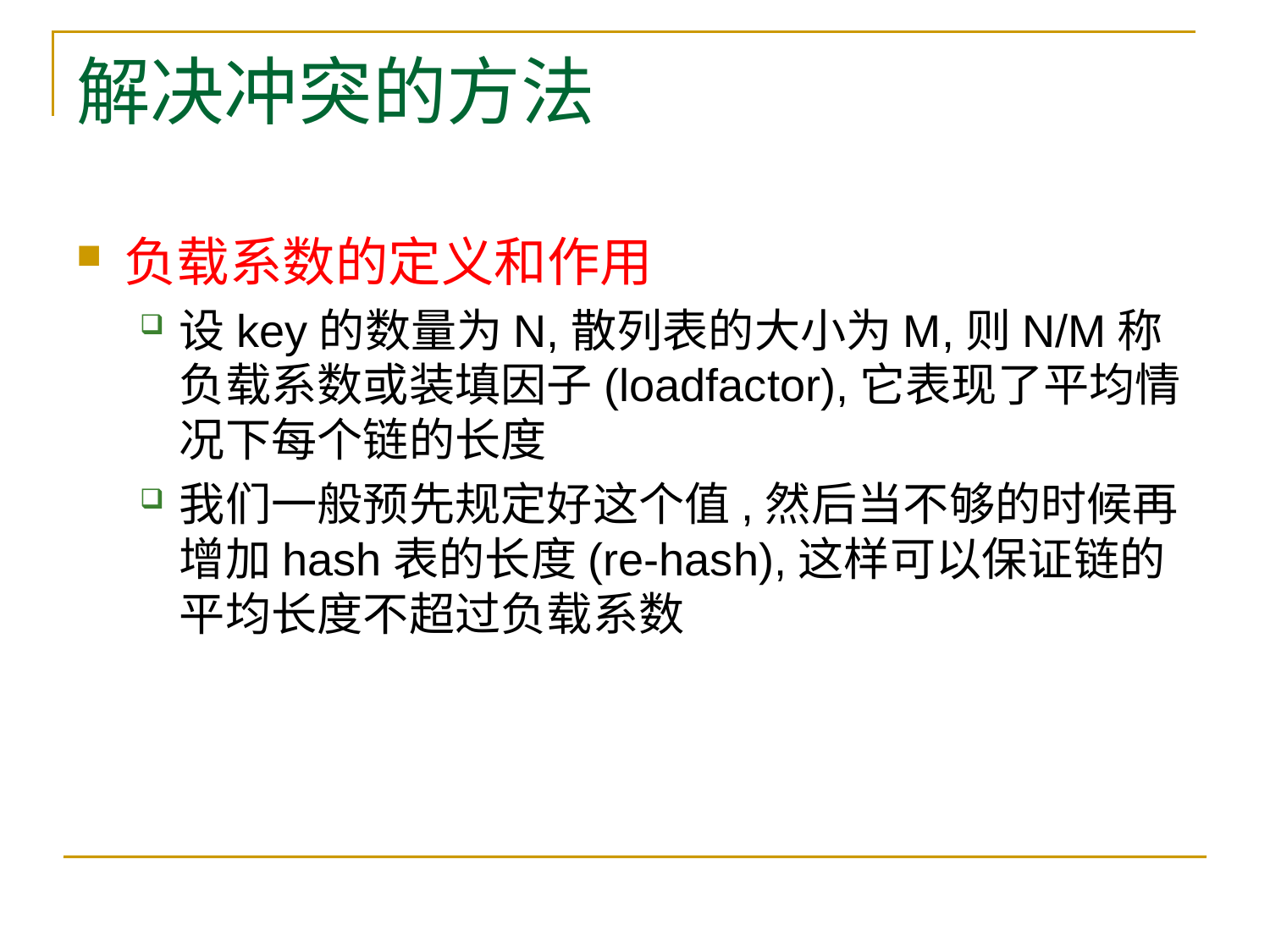

# 解决冲突的方法
负载系数的定义和作用
设key的数量为N,散列表的大小为M,则N/M称负载系数或装填因子(loadfactor),它表现了平均情况下每个链的长度
我们一般预先规定好这个值,然后当不够的时候再增加hash表的长度(re-hash),这样可以保证链的平均长度不超过负载系数